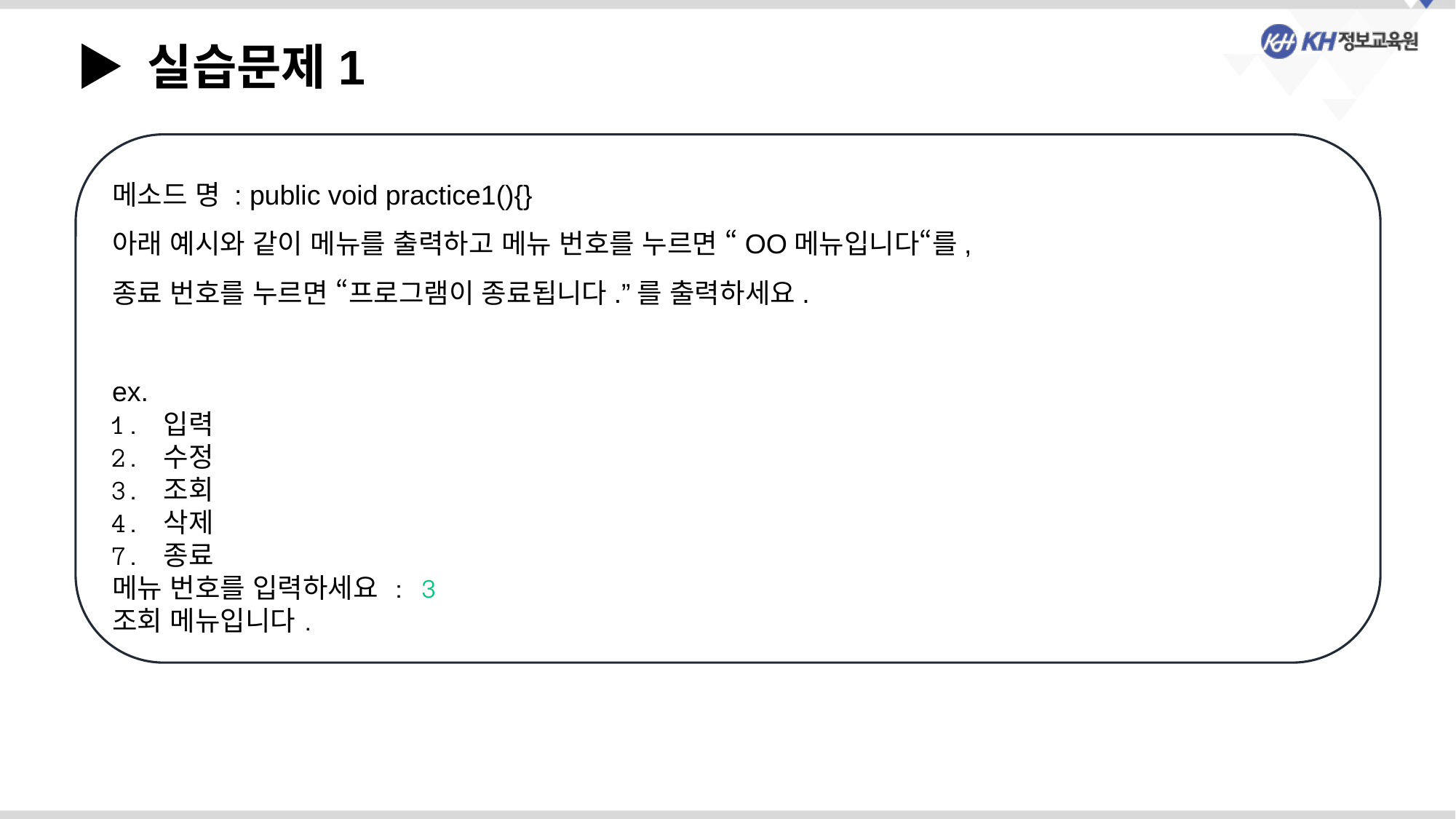

▶ 실습문제1
메소드 명 : public void practice1(){}
아래 예시와 같이 메뉴를 출력하고 메뉴 번호를 누르면 “OO메뉴입니다“를,
종료 번호를 누르면 “프로그램이 종료됩니다.”를 출력하세요.

ex.
1. 입력
2. 수정
3. 조회
4. 삭제
7. 종료
메뉴 번호를 입력하세요 : 3
조회 메뉴입니다.